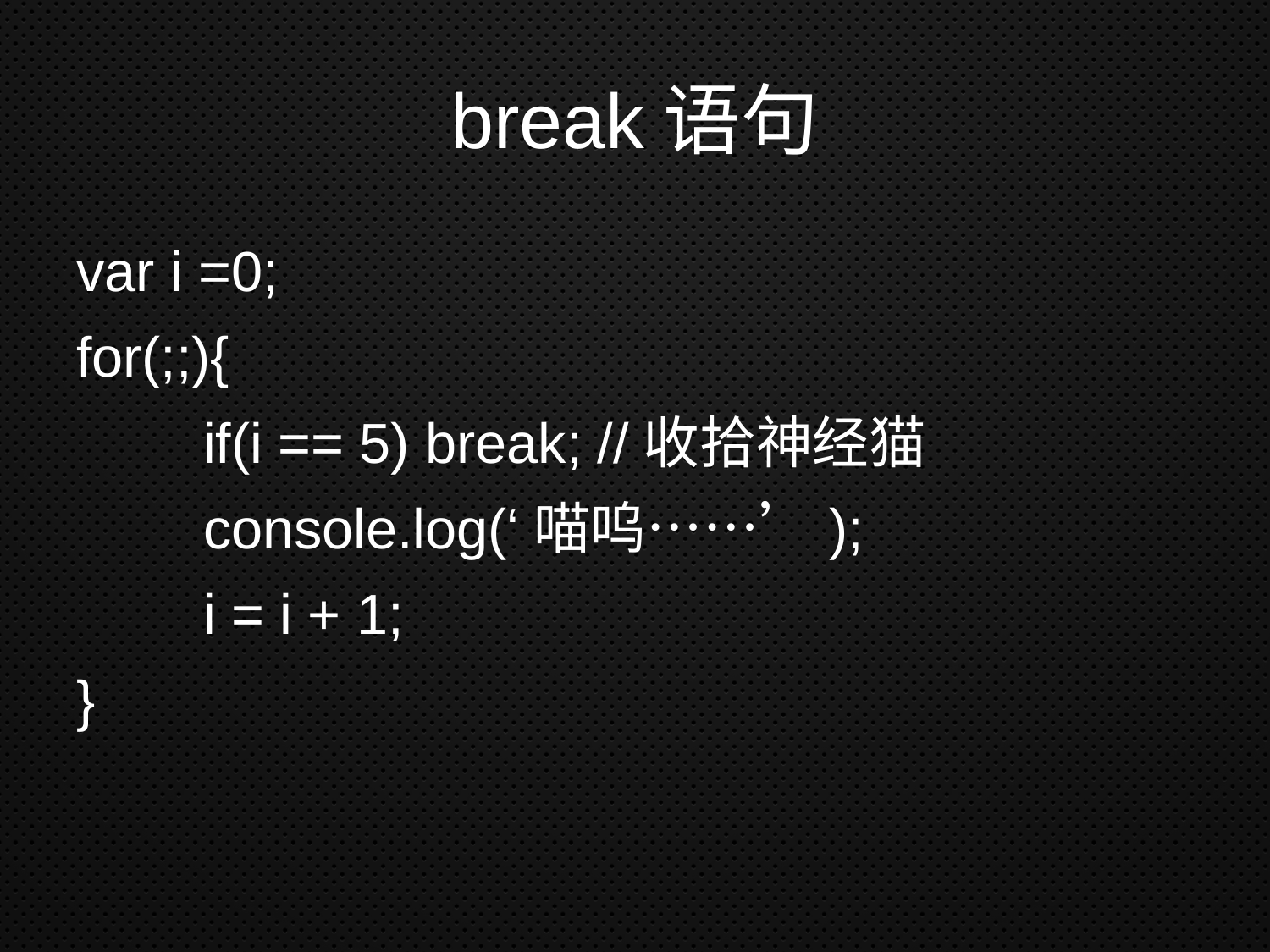

# break语句
var i =0;
for(;;){
	if(i == 5) break; //收拾神经猫
	console.log(‘喵呜……’);
	i = i + 1;
}